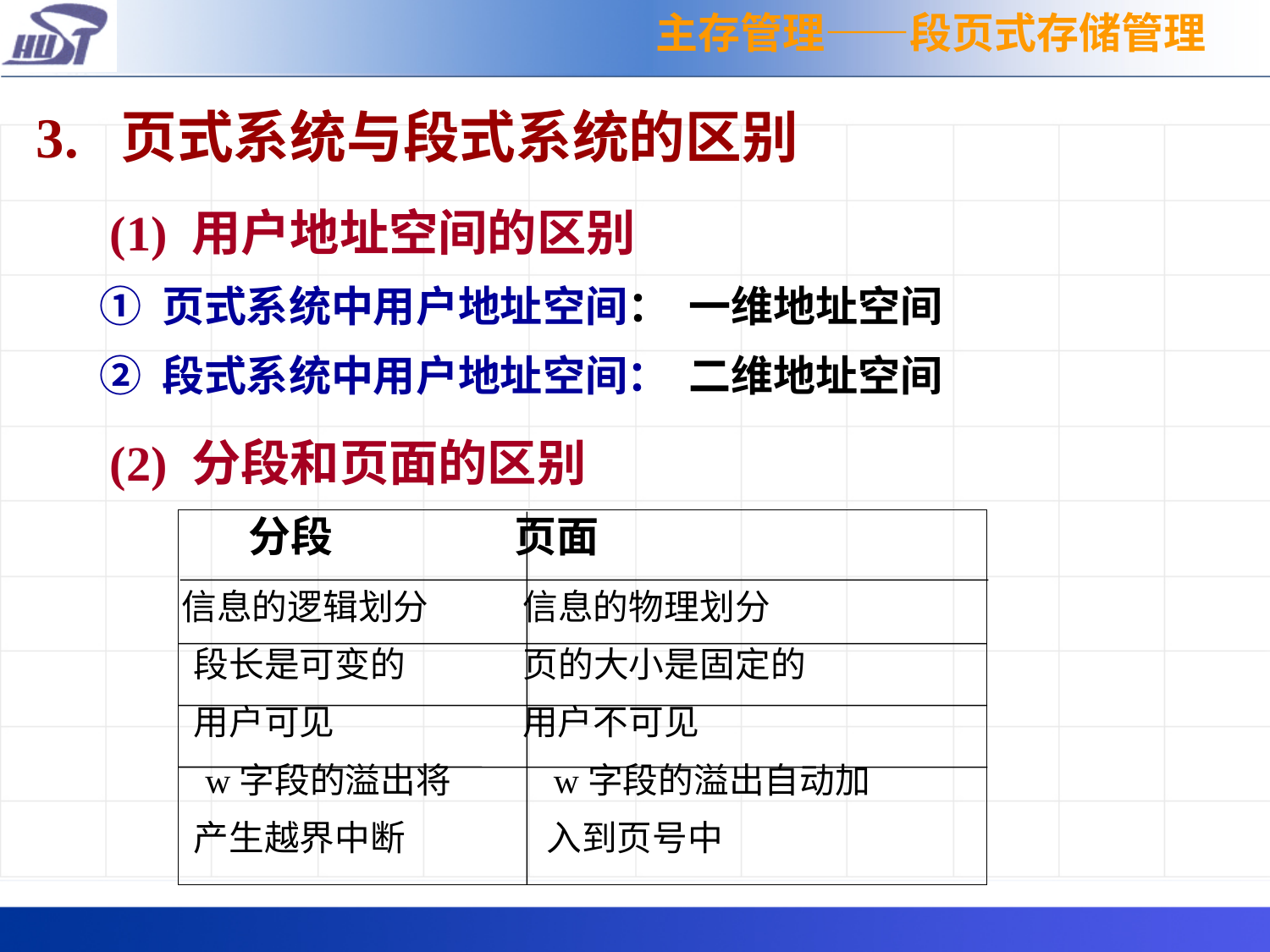

主存管理——段页式存储管理
3.  页式系统与段式系统的区别
      (1) 用户地址空间的区别
① 页式系统中用户地址空间：  一维地址空间
② 段式系统中用户地址空间：  二维地址空间
      (2) 分段和页面的区别
                          分段                   页面
                 信息的逻辑划分            信息的物理划分
                   段长是可变的               页的大小是固定的
                   用户可见                        用户不可见
                   w字段的溢出将            w字段的溢出自动加
                   产生越界中断                  入到页号中